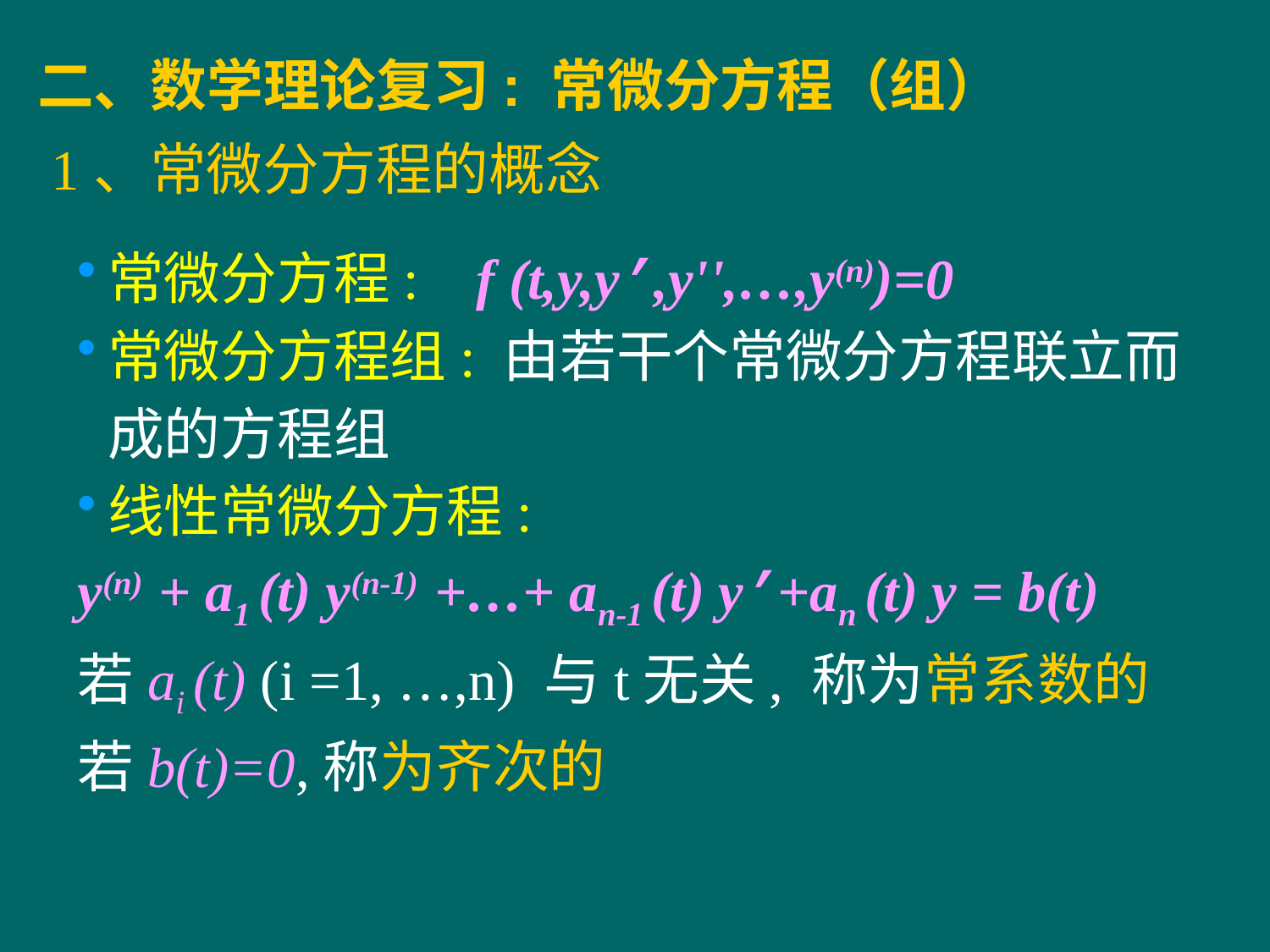

二、数学理论复习: 常微分方程（组）
 1、常微分方程的概念
常微分方程:    f (t,y,y’,y'',…,y(n))=0
常微分方程组: 由若干个常微分方程联立而成的方程组
线性常微分方程:
y(n)  + a1 (t) y(n-1)  +…+ an-1 (t) y’+an (t) y = b(t)
若ai (t) (i =1, …,n) 与t无关, 称为常系数的
若b(t)=0,称为齐次的